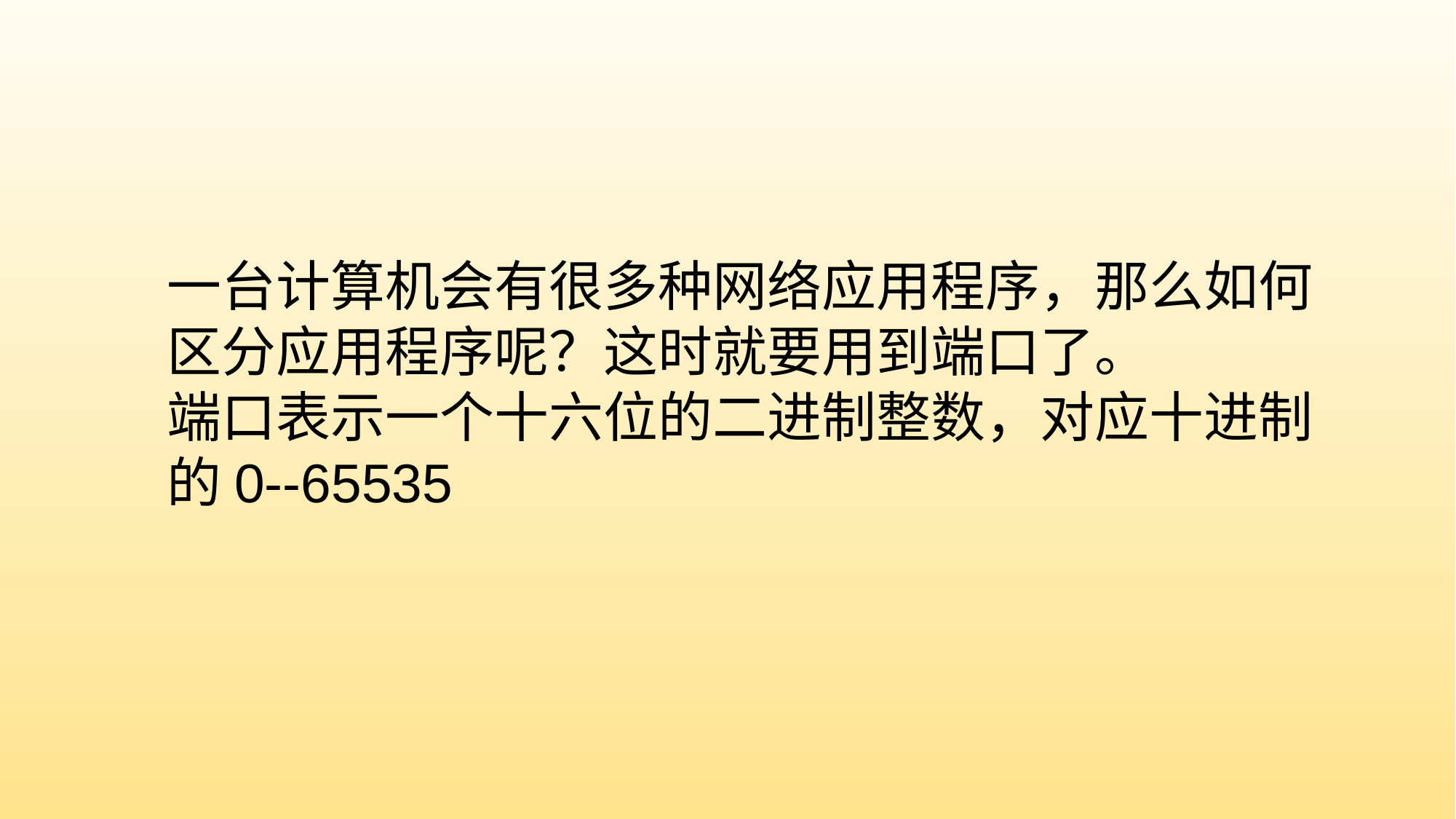

一台计算机会有很多种网络应用程序，那么如何区分应用程序呢？这时就要用到端口了。
端口表示一个十六位的二进制整数，对应十进制的0--65535